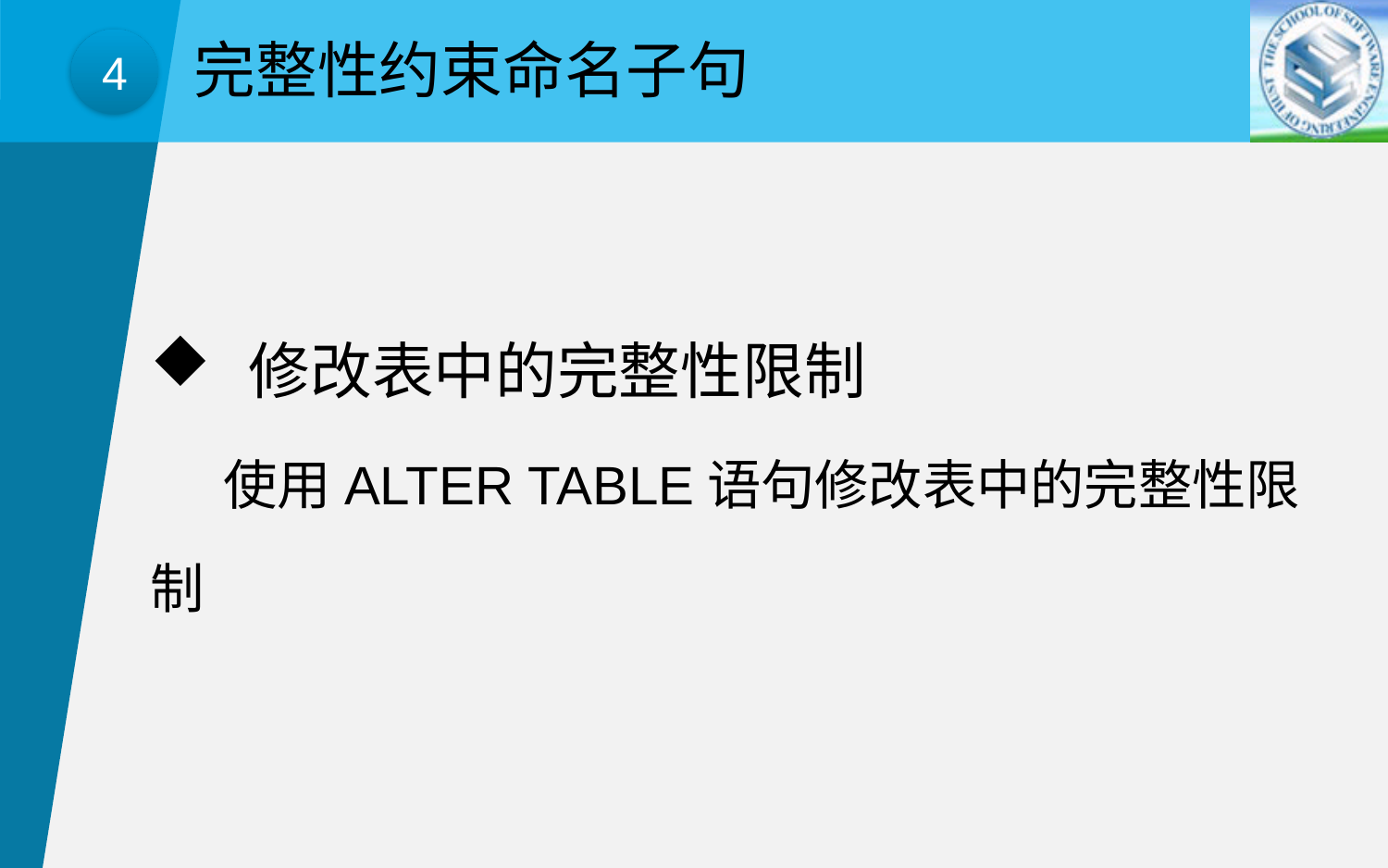

完整性约束命名子句
4
 修改表中的完整性限制
     使用ALTER TABLE语句修改表中的完整性限制